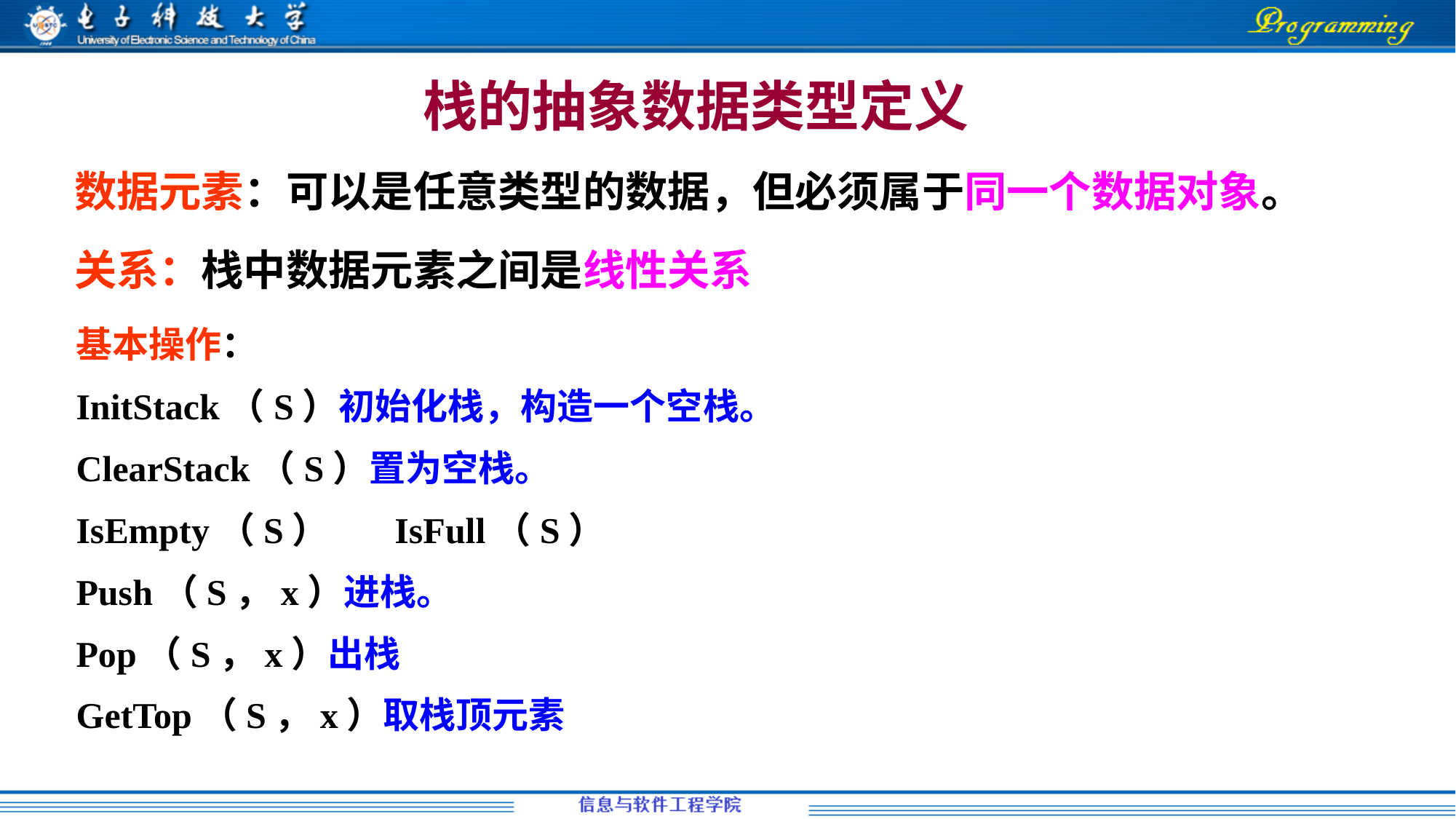

栈的抽象数据类型定义
数据元素：可以是任意类型的数据，但必须属于同一个数据对象。
关系：栈中数据元素之间是线性关系
基本操作：
InitStack（S）初始化栈，构造一个空栈。
ClearStack（S）置为空栈。
IsEmpty（S）       IsFull（S）
Push（S，x）进栈。
Pop（S，x）出栈
GetTop（S，x）取栈顶元素